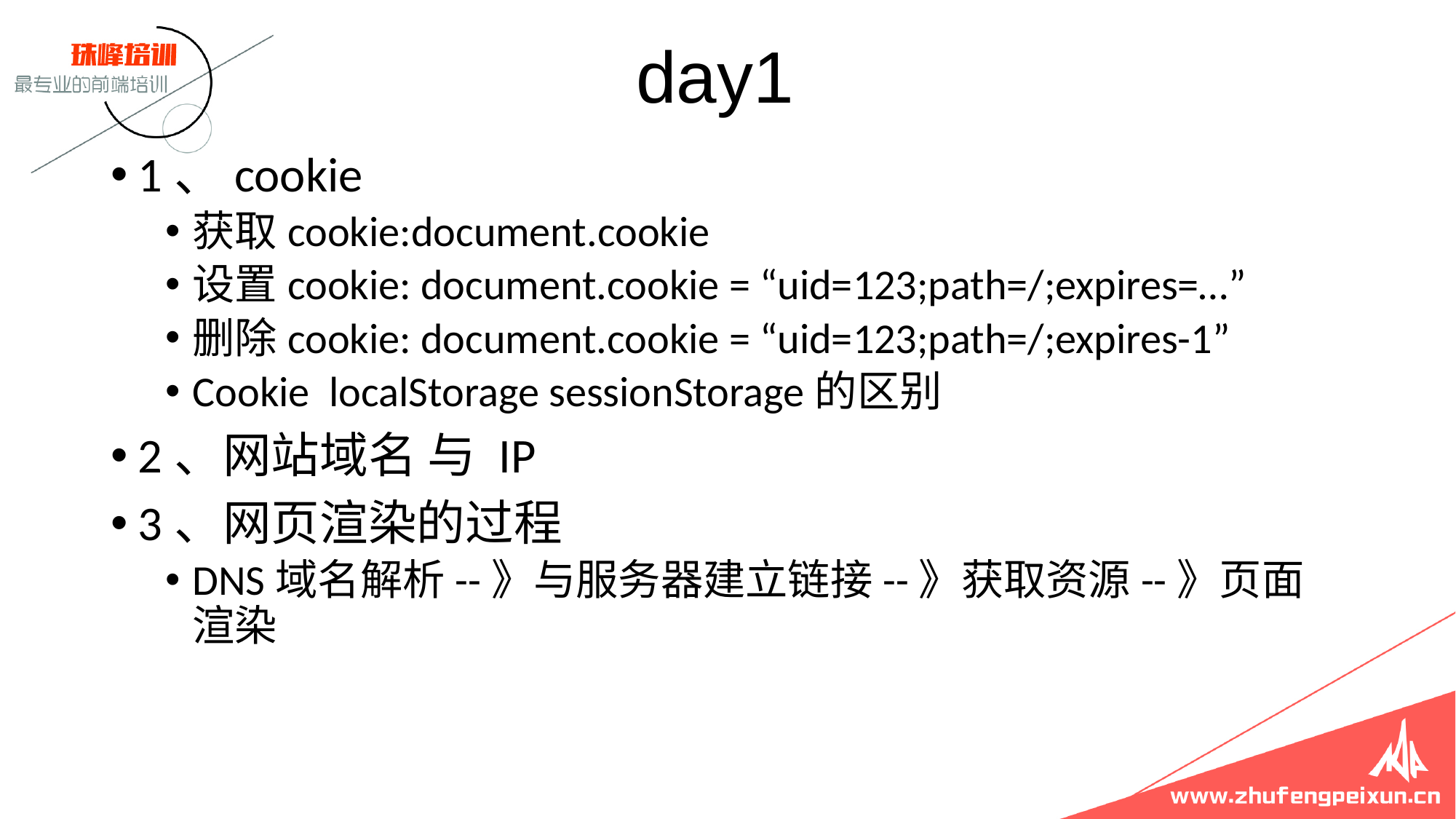

# day1
1、cookie
获取cookie:document.cookie
设置cookie: document.cookie = “uid=123;path=/;expires=…”
删除cookie: document.cookie = “uid=123;path=/;expires-1”
Cookie  localStorage sessionStorage的区别
2、网站域名 与 IP
3、网页渲染的过程
DNS域名解析--》与服务器建立链接--》获取资源--》页面渲染